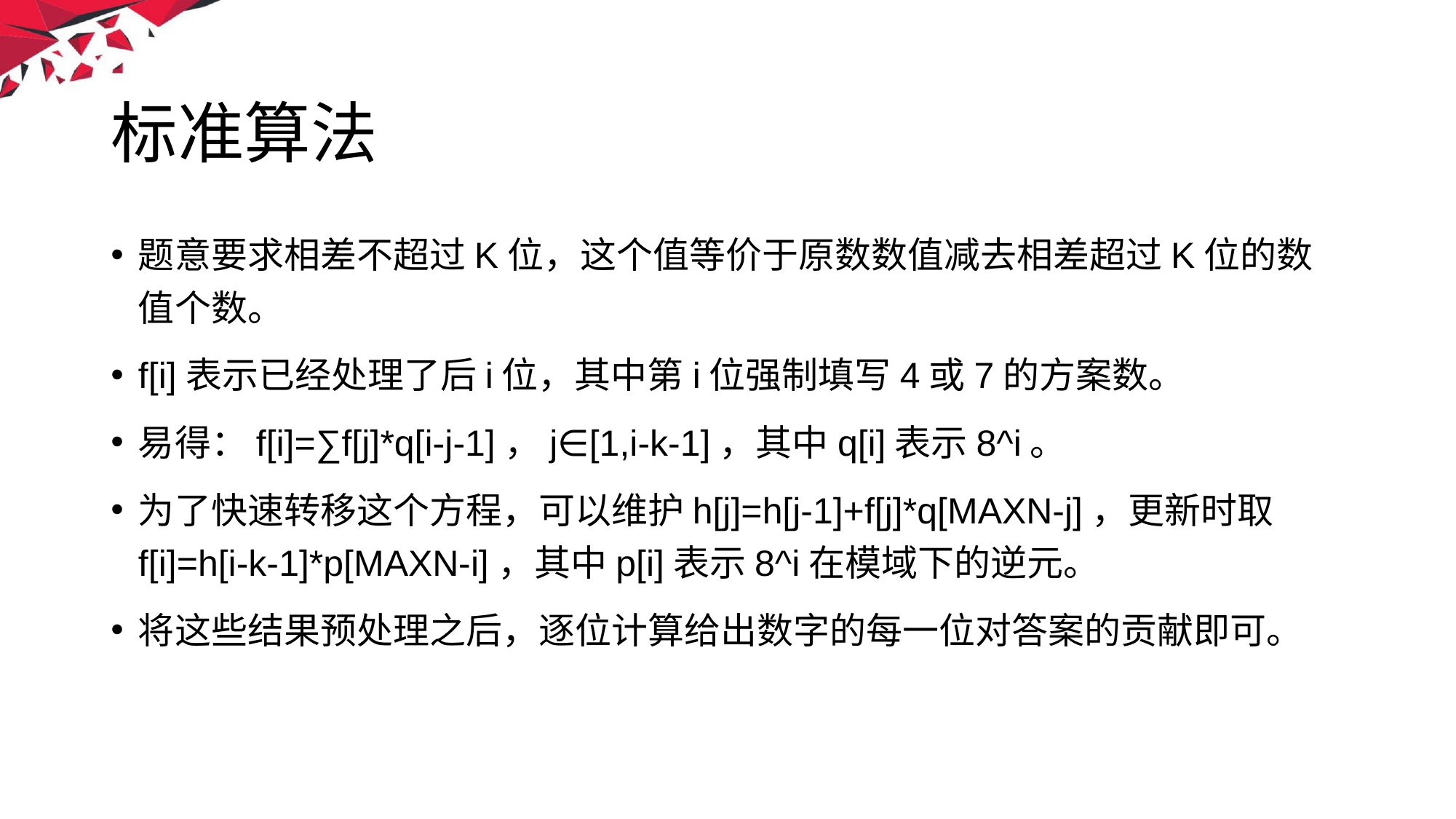

# 标准算法
题意要求相差不超过K位，这个值等价于原数数值减去相差超过K位的数值个数。
f[i]表示已经处理了后i位，其中第i位强制填写4或7的方案数。
易得：f[i]=∑f[j]*q[i-j-1]，j∈[1,i-k-1]，其中q[i]表示8^i。
为了快速转移这个方程，可以维护h[j]=h[j-1]+f[j]*q[MAXN-j]，更新时取f[i]=h[i-k-1]*p[MAXN-i]，其中p[i]表示8^i在模域下的逆元。
将这些结果预处理之后，逐位计算给出数字的每一位对答案的贡献即可。